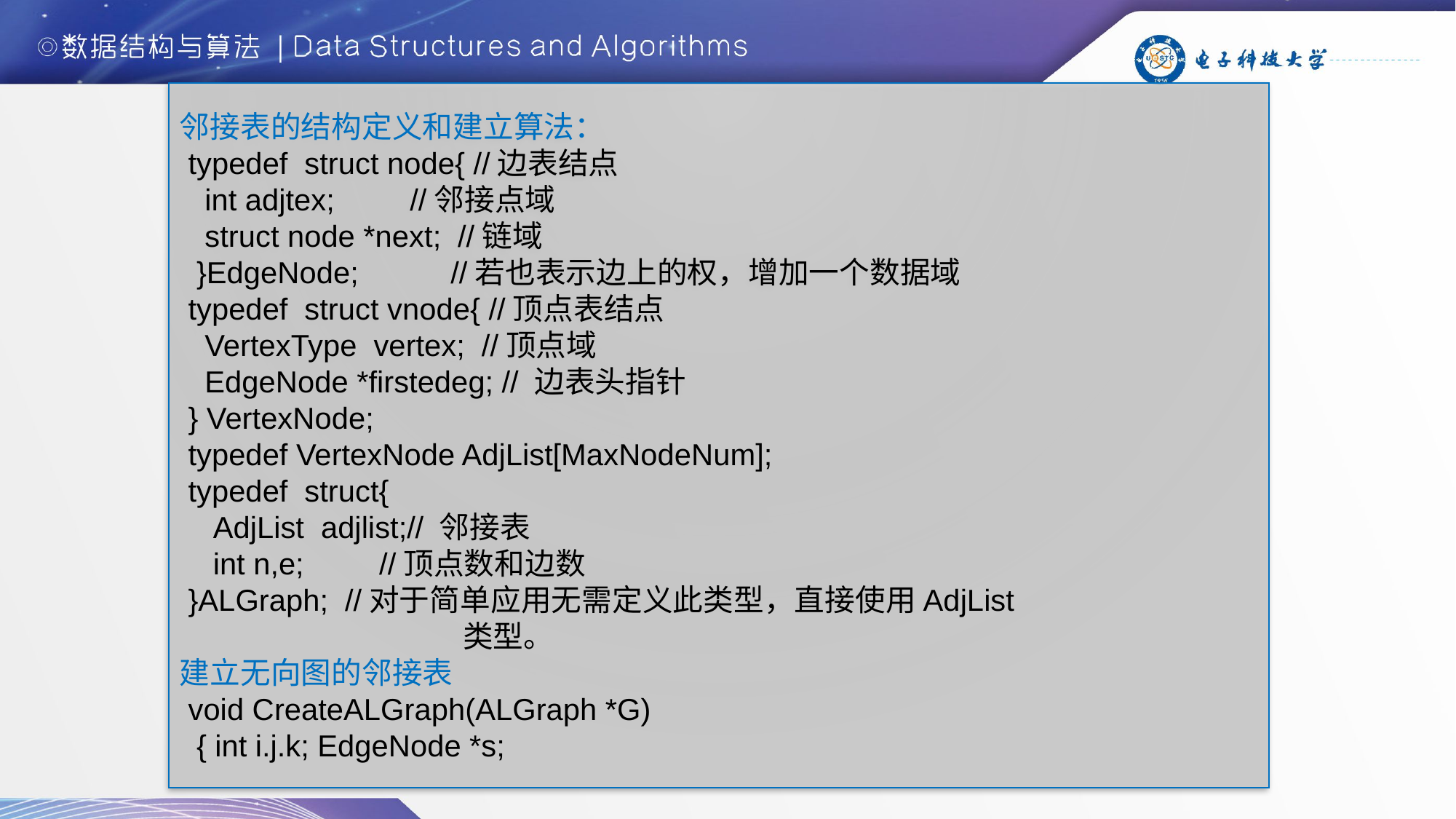

邻接表的结构定义和建立算法：
 typedef  struct node{ //边表结点
   int adjtex;         //邻接点域
   struct node *next;  //链域
  }EdgeNode;           //若也表示边上的权，增加一个数据域
 typedef  struct vnode{ //顶点表结点
   VertexType  vertex;  //顶点域
   EdgeNode *firstedeg; // 边表头指针
 } VertexNode;
 typedef VertexNode AdjList[MaxNodeNum];
 typedef  struct{
    AdjList  adjlist;// 邻接表
    int n,e;         //顶点数和边数
 }ALGraph;  //对于简单应用无需定义此类型，直接使用AdjList
                                         类型。
建立无向图的邻接表
 void CreateALGraph(ALGraph *G)
  { int i.j.k; EdgeNode *s;